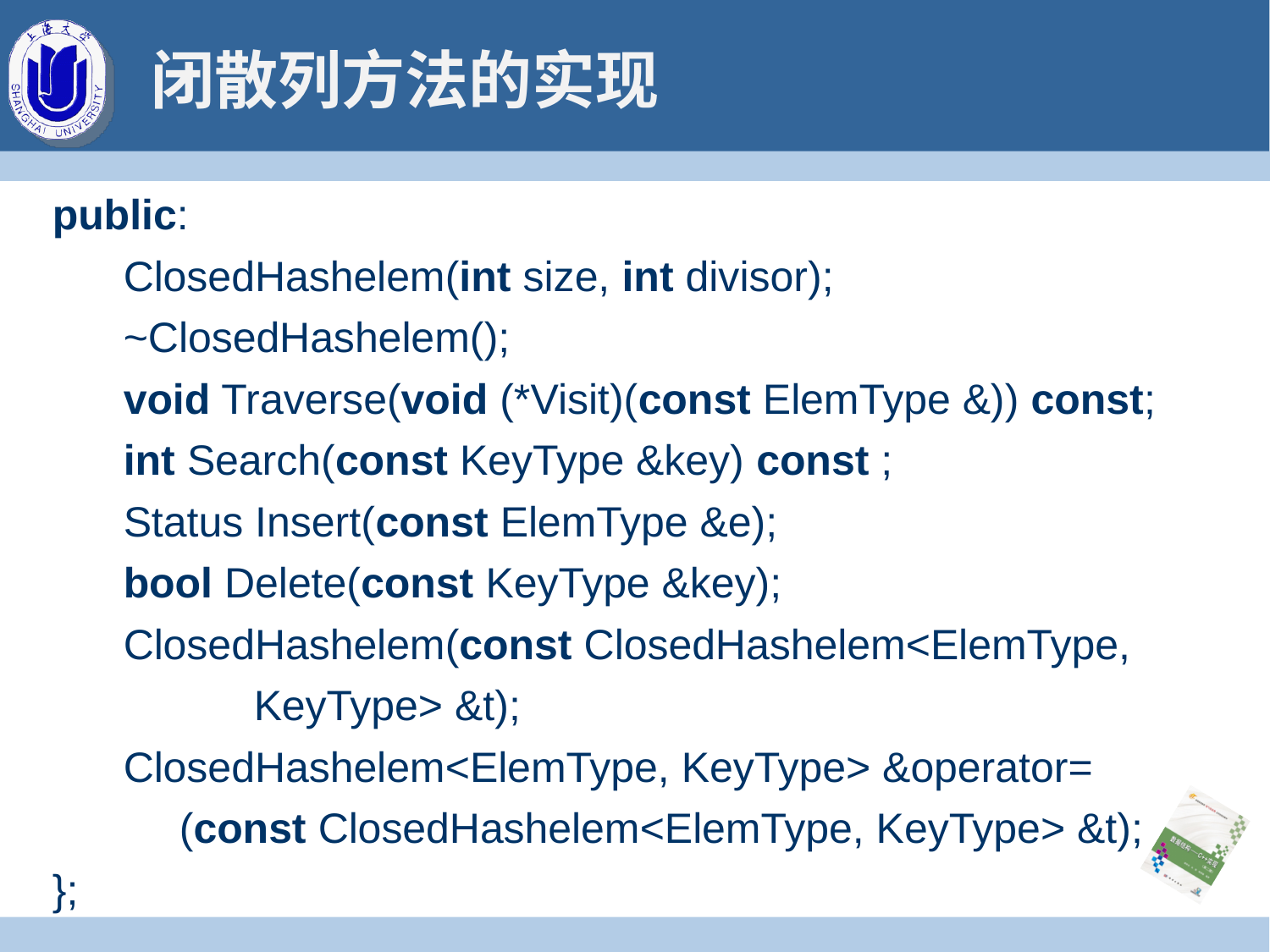

# 闭散列方法的实现
public:
      ClosedHashelem(int size, int divisor);
      ~ClosedHashelem();
      void Traverse(void (*Visit)(const ElemType &)) const;
      int Search(const KeyType &key) const ;
      Status Insert(const ElemType &e);
      bool Delete(const KeyType &key);
      ClosedHashelem(const ClosedHashelem<ElemType,
                 KeyType> &t);
      ClosedHashelem<ElemType, KeyType> &operator=
	(const ClosedHashelem<ElemType, KeyType> &t);
};